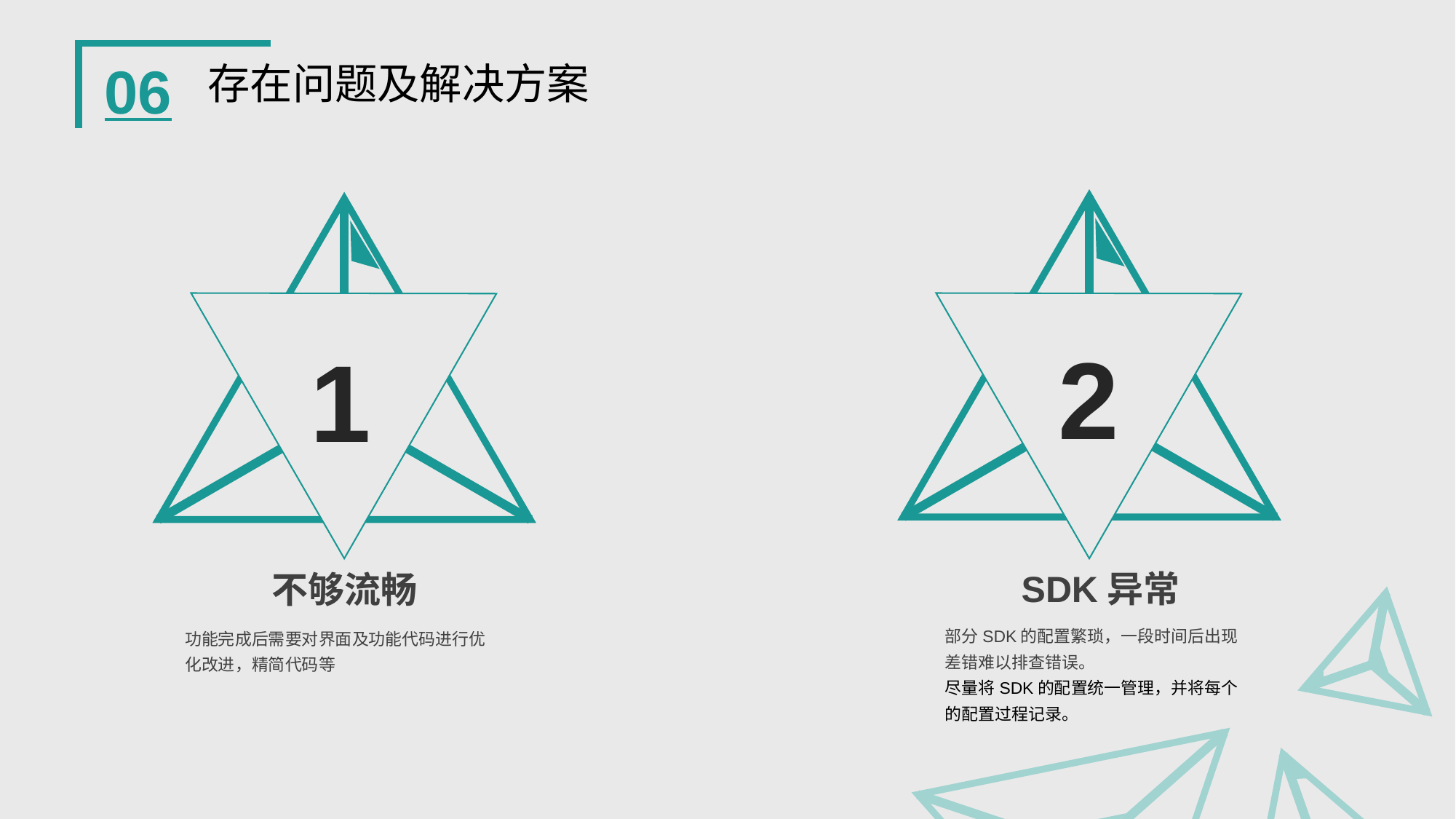

06
存在问题及解决方案

2
1
SDK异常
不够流畅
部分SDK的配置繁琐，一段时间后出现差错难以排查错误。
尽量将SDK的配置统一管理，并将每个的配置过程记录。
功能完成后需要对界面及功能代码进行优化改进，精简代码等